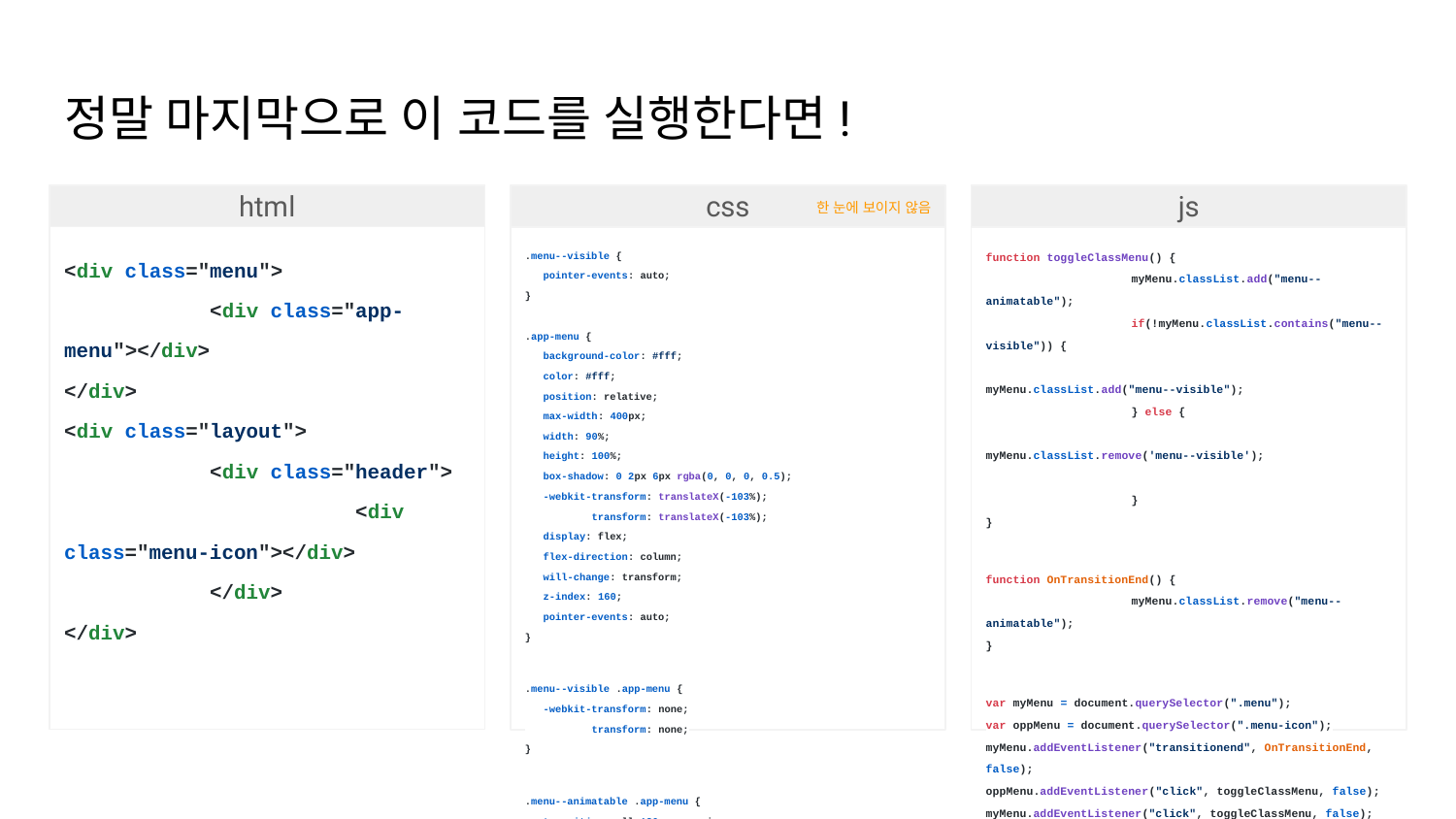

# 정말 마지막으로 이 코드를 실행한다면!
한 눈에 보이지 않음
html
css
js
<div class="menu">
	<div class="app-menu"></div>
</div>
<div class="layout">
	<div class="header">
		<div class="menu-icon"></div>
	</div>
</div>

.menu--visible {
   pointer-events: auto;
}

.app-menu {
   background-color: #fff;
   color: #fff;
   position: relative;
   max-width: 400px;
   width: 90%;
   height: 100%;
   box-shadow: 0 2px 6px rgba(0, 0, 0, 0.5);
   -webkit-transform: translateX(-103%);
           transform: translateX(-103%);
   display: flex;
   flex-direction: column;
   will-change: transform;
   z-index: 160;
   pointer-events: auto;
}

.menu--visible .app-menu {
   -webkit-transform: none;
           transform: none;
}

.menu--animatable .app-menu {
   transition: all 130ms ease-in;
}

.menu--visible.menu--animatable  .app-menu {
   transition: all 330ms ease-out;
}

.menu:after {
   content: '';
   display: block;
   position: absolute;
   left: 0;
   top: 0;
   width: 100%;
   height: 100%;
   background: rgba(0,0,0,0.4);
   opacity: 0;
   will-change: opacity;
   pointer-events: none;
   transition: opacity 0.3s cubic-bezier(0,0,0.3,1);
}

.menu--visible.menu:after {
   opacity: 1;
   pointer-events: auto;
}
.menu {
   position: fixed;
   left: 0;
   top: 0;
   width: 100%;
   height: 100%;
   overflow: hidden;
   pointer-events: none;
   z-index: 150;
}

.menu--visible {
   pointer-events: auto;
}

.app-menu {
   background-color: #fff;
   color: #fff;
   position: relative;
   max-width: 400px;
   width: 90%;
   height: 100%;
   box-shadow: 0 2px 6px rgba(0, 0, 0, 0.5);
   -webkit-transform: translateX(-103%);
           transform: translateX(-103%);
   display: flex;
   flex-direction: column;
   will-change: transform;
   z-index: 160;
   pointer-events: auto;
}

.menu--visible .app-menu {
   -webkit-transform: none;
           transform: none;
}

.menu--animatable .app-menu {
   transition: all 130ms ease-in;
}

.menu--visible.menu--animatable  .app-menu {
   transition: all 330ms ease-out;
}

.menu:after {
   content: '';
   display: block;
   position: absolute;
   left: 0;
   top: 0;
   width: 100%;
   height: 100%;
   background: rgba(0,0,0,0.4);
   opacity: 0;
   will-change: opacity;
   pointer-events: none;
   transition: opacity 0.3s cubic-bezier(0,0,0.3,1);
}

.menu--visible.menu:after {
   opacity: 1;
   pointer-events: auto;
}

function toggleClassMenu() {
	myMenu.classList.add("menu--animatable");
	if(!myMenu.classList.contains("menu--visible")) {
		myMenu.classList.add("menu--visible");
	} else {
		myMenu.classList.remove('menu--visible');
	}
}

function OnTransitionEnd() {
	myMenu.classList.remove("menu--animatable");
}

var myMenu = document.querySelector(".menu");
var oppMenu = document.querySelector(".menu-icon");
myMenu.addEventListener("transitionend", OnTransitionEnd, false);
oppMenu.addEventListener("click", toggleClassMenu, false);
myMenu.addEventListener("click", toggleClassMenu, false);